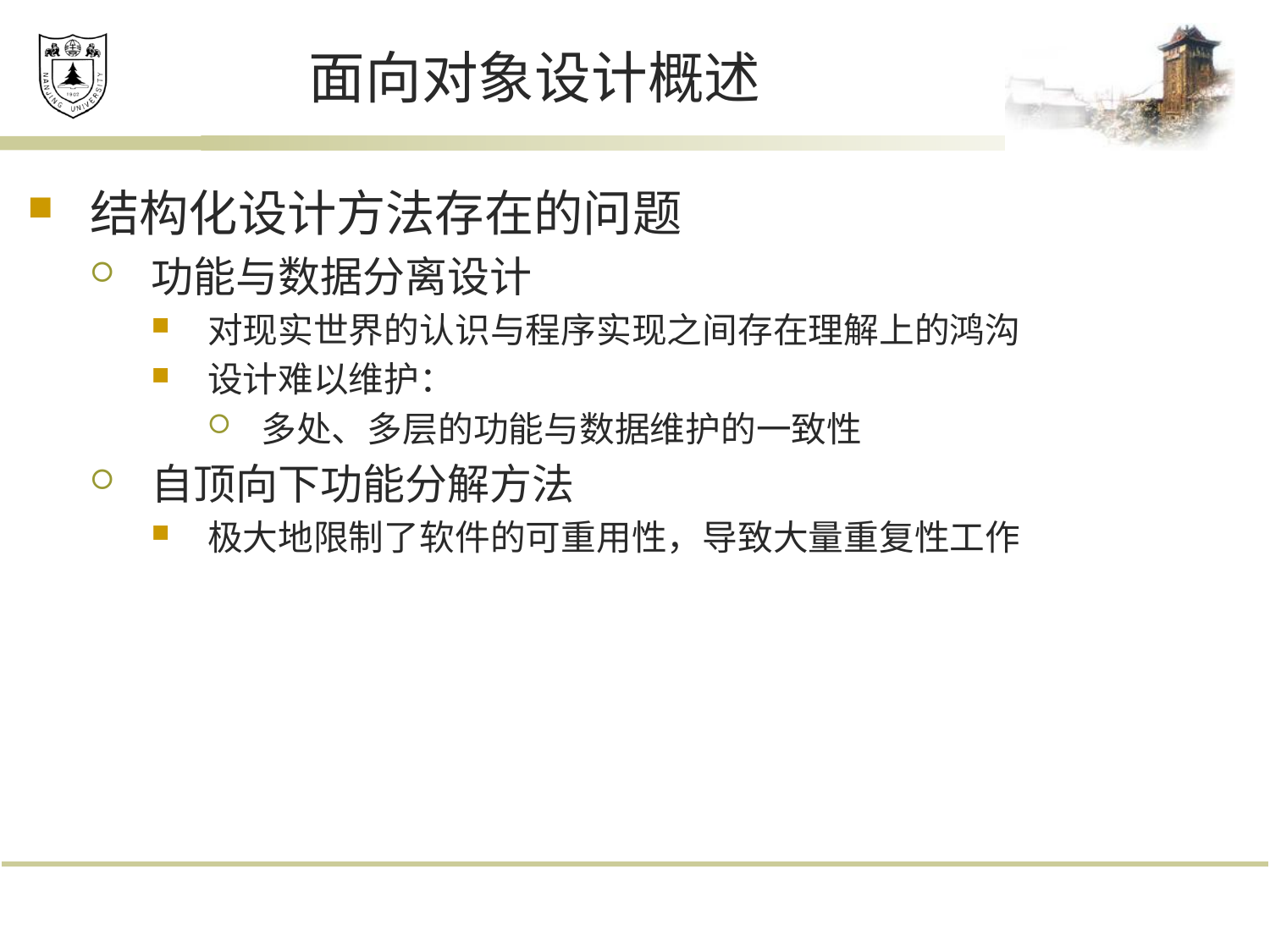

# 面向对象设计概述
结构化设计方法存在的问题
功能与数据分离设计
对现实世界的认识与程序实现之间存在理解上的鸿沟
设计难以维护：
多处、多层的功能与数据维护的一致性
自顶向下功能分解方法
极大地限制了软件的可重用性，导致大量重复性工作